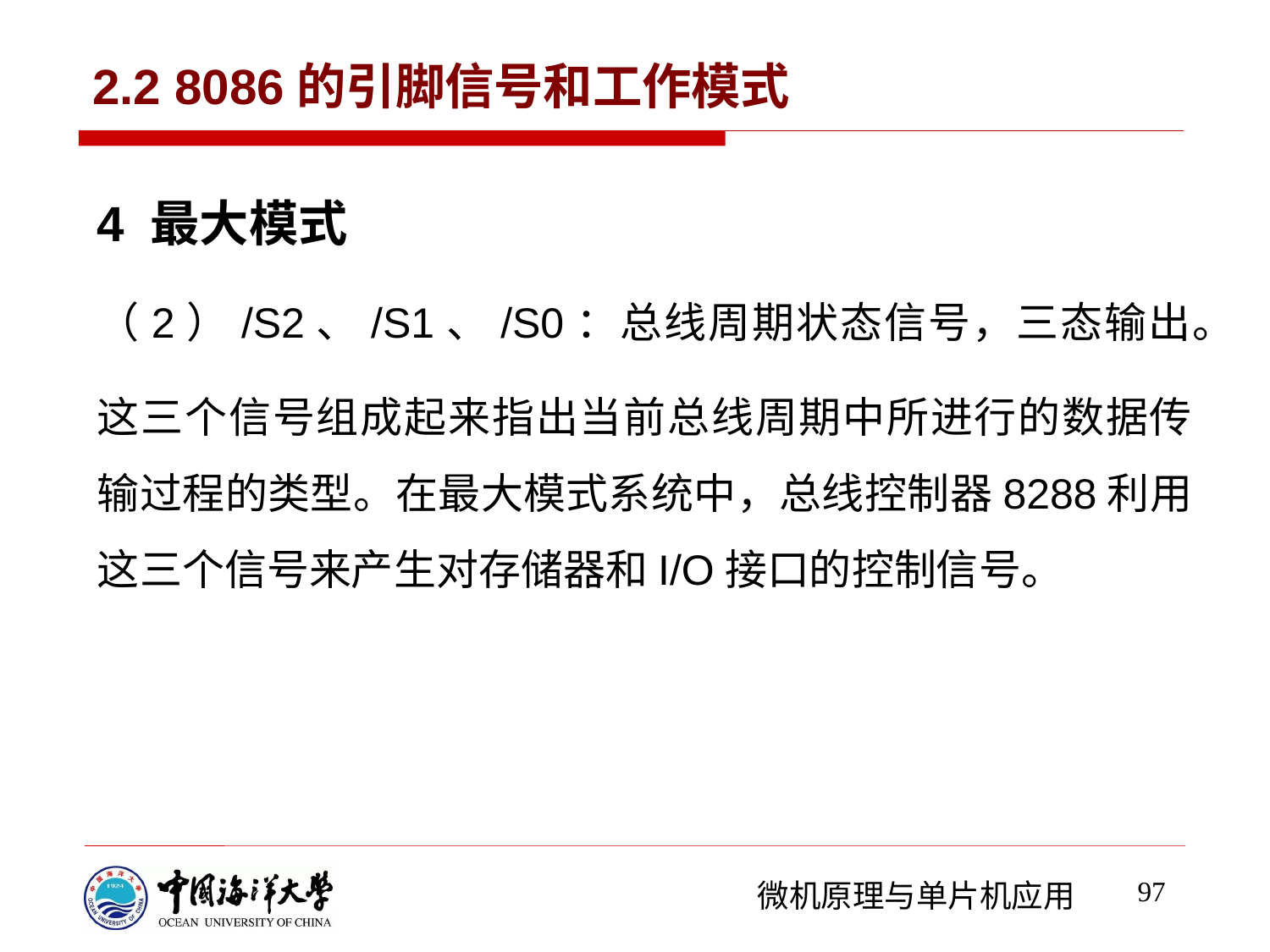

# 2.2 8086的引脚信号和工作模式
4 最大模式
（2）/S2、/S1、/S0：总线周期状态信号，三态输出。
这三个信号组成起来指出当前总线周期中所进行的数据传输过程的类型。在最大模式系统中，总线控制器8288利用这三个信号来产生对存储器和I/O接口的控制信号。

97